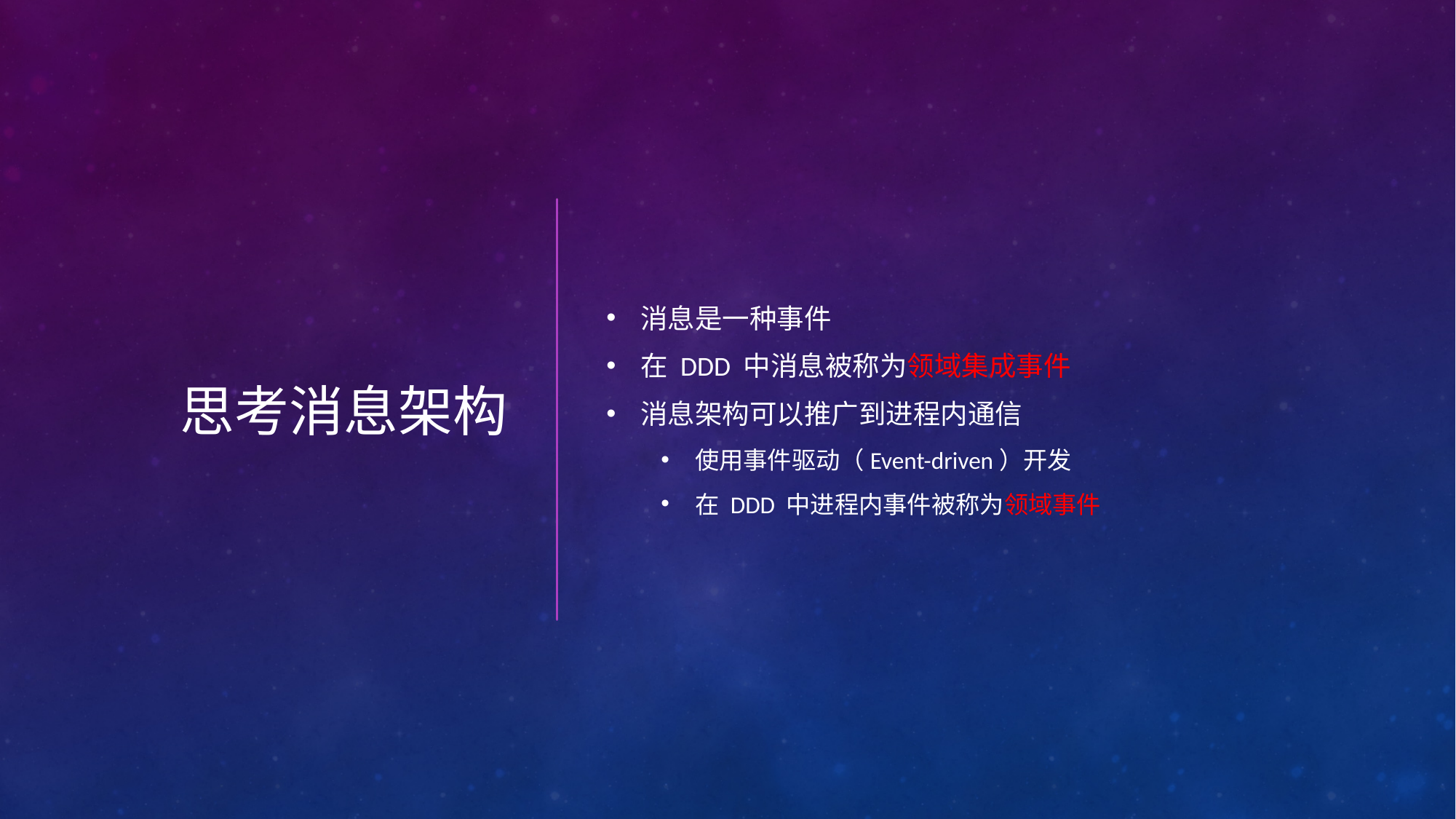

# 思考消息架构
消息是一种事件
在 DDD 中消息被称为领域集成事件
消息架构可以推广到进程内通信
使用事件驱动（Event-driven）开发
在 DDD 中进程内事件被称为领域事件